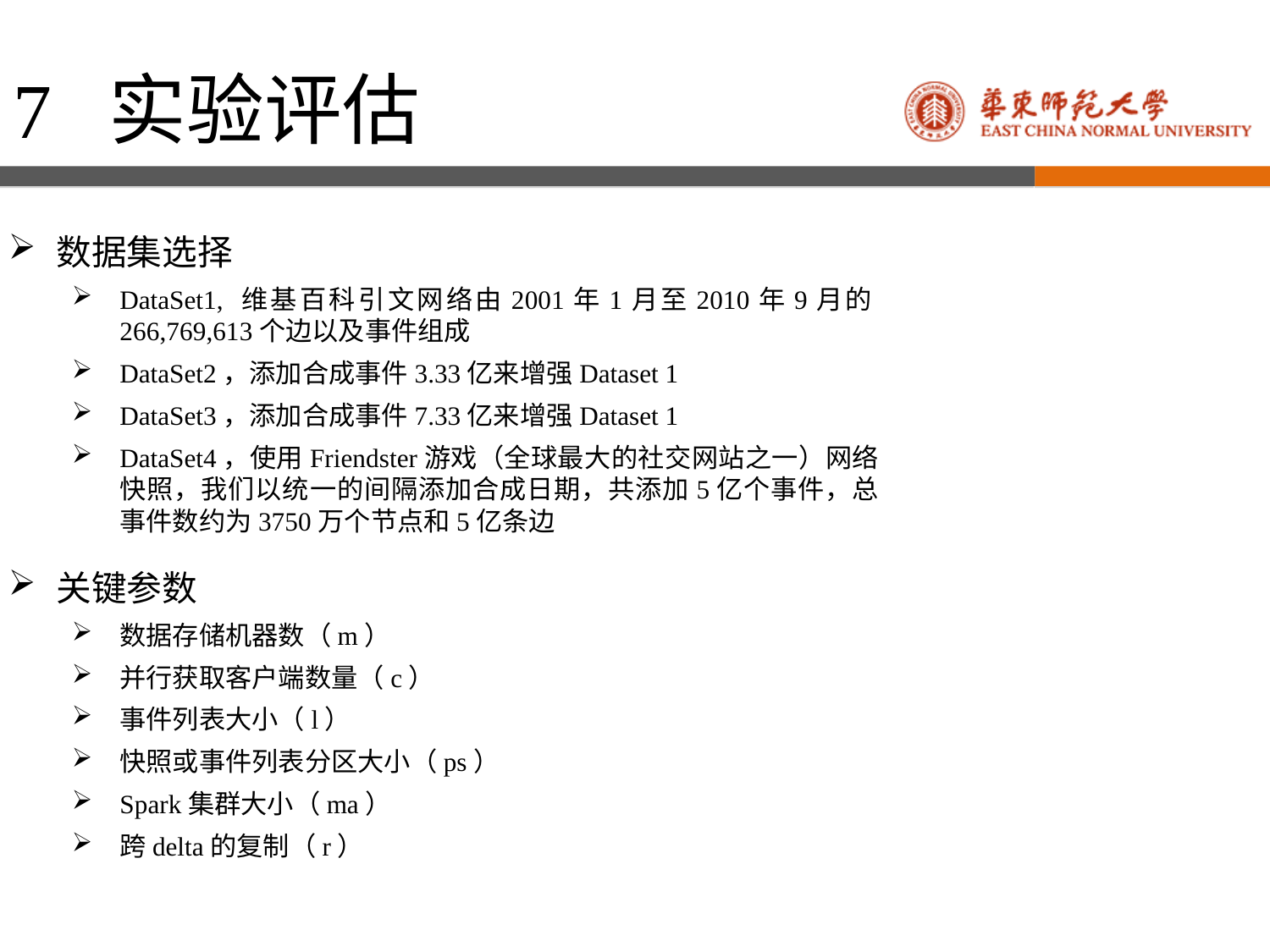

7  实验评估

数据集选择

DataSet1, 维基百科引文网络由2001年1月至2010年9月的266,769,613个边以及事件组成

DataSet2，添加合成事件3.33亿来增强Dataset 1

DataSet3，添加合成事件7.33亿来增强Dataset 1

DataSet4，使用Friendster游戏（全球最大的社交网站之一）网络快照，我们以统一的间隔添加合成日期，共添加5亿个事件，总事件数约为3750万个节点和5亿条边

关键参数

数据存储机器数（m）

并行获取客户端数量（c）

事件列表大小（l）

快照或事件列表分区大小（ps）

Spark集群大小（ma）

跨delta的复制（r）